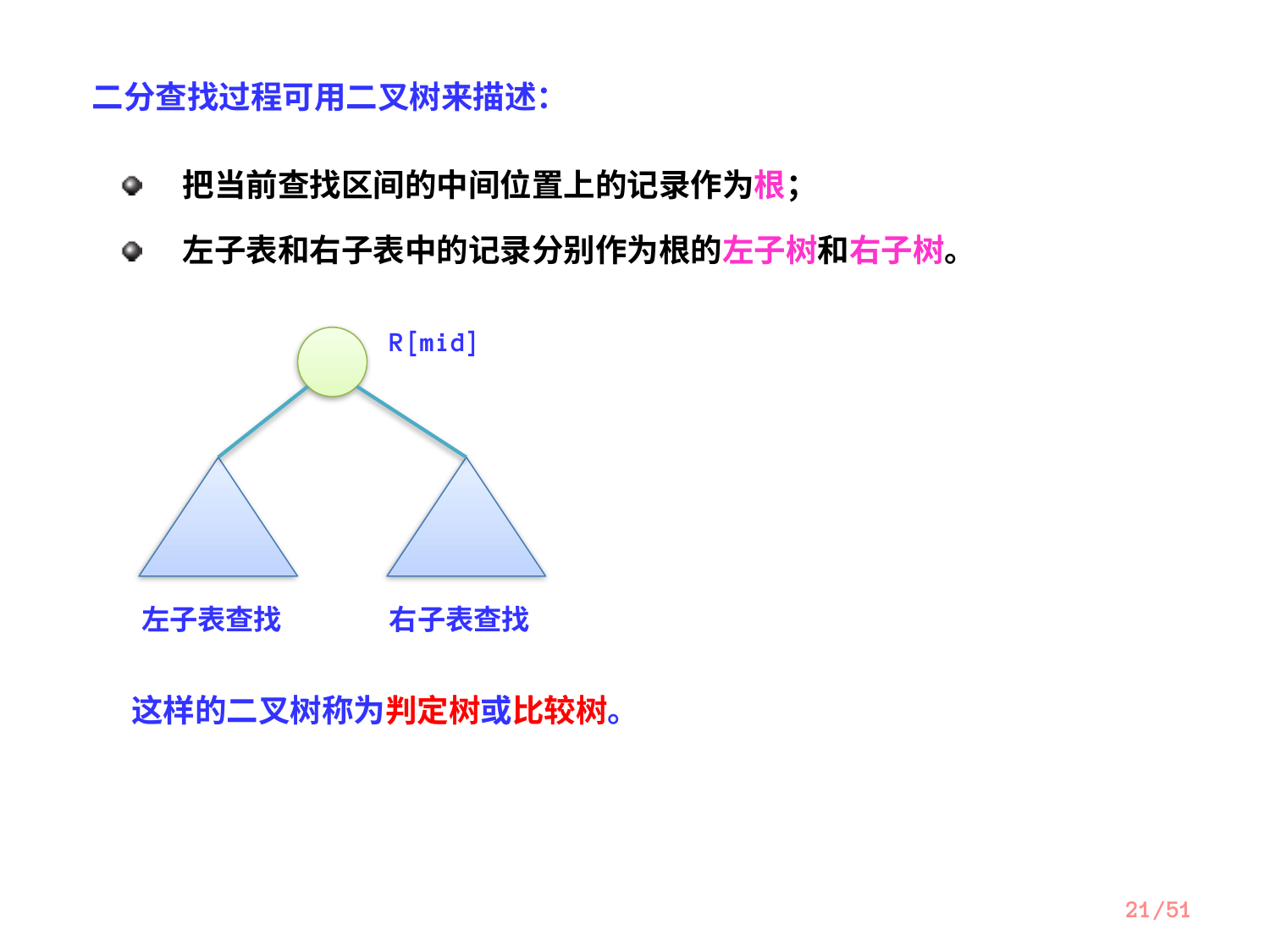

二分查找过程可用二叉树来描述：
把当前查找区间的中间位置上的记录作为根；
左子表和右子表中的记录分别作为根的左子树和右子树。
R[mid]

左子表查找
右子表查找
这样的二叉树称为判定树或比较树。
21/51